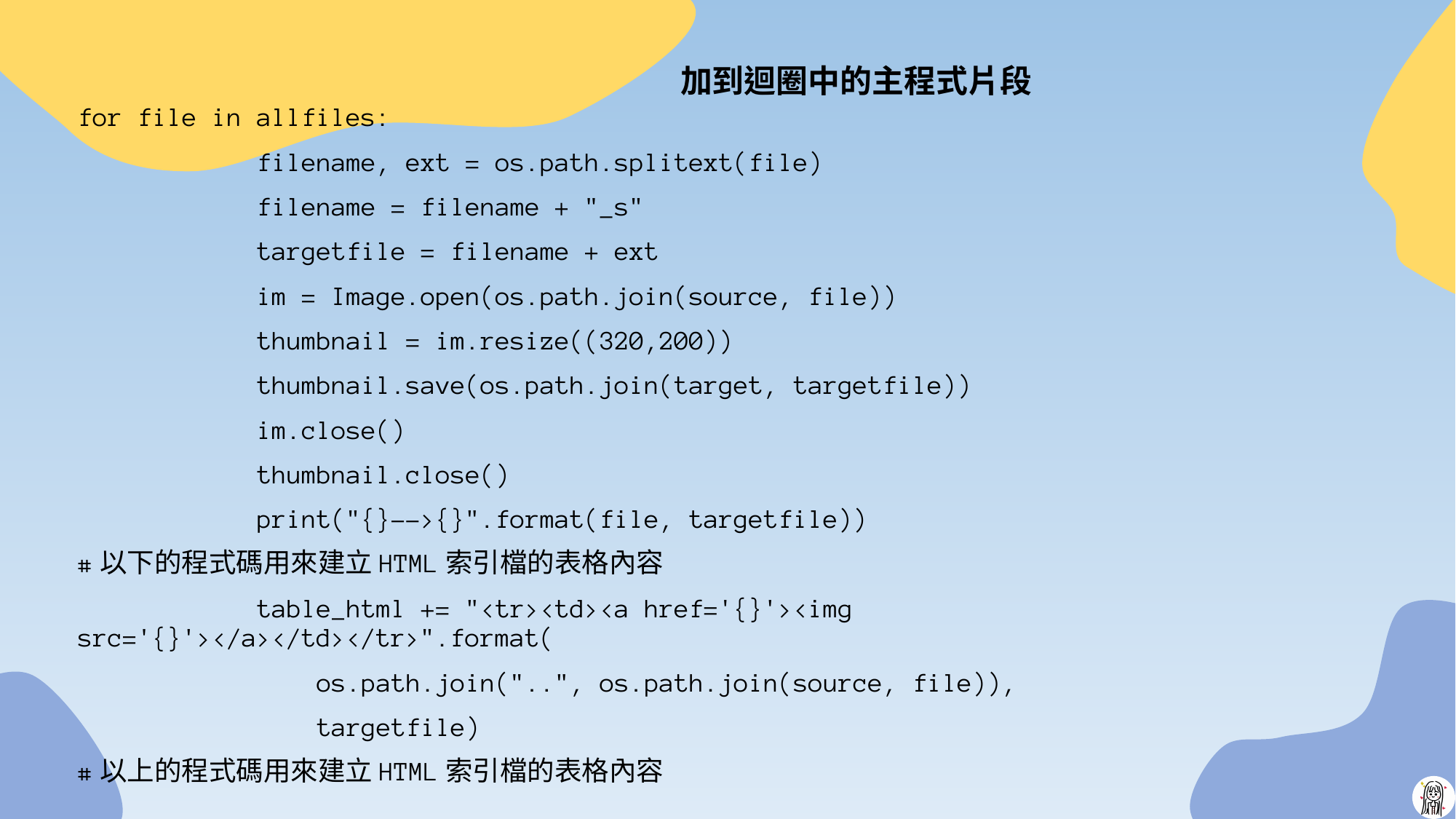

# 加到迴圈中的主程式片段
for file in allfiles:
            filename, ext = os.path.splitext(file)
            filename = filename + "_s"
            targetfile = filename + ext
            im = Image.open(os.path.join(source, file))
            thumbnail = im.resize((320,200))
            thumbnail.save(os.path.join(target, targetfile))
            im.close()
            thumbnail.close()
            print("{}-->{}".format(file, targetfile))
#以下的程式碼用來建立HTML索引檔的表格內容
            table_html += "<tr><td><a href='{}'><img src='{}'></a></td></tr>".format(
                os.path.join("..", os.path.join(source, file)),
                targetfile)
#以上的程式碼用來建立HTML索引檔的表格內容
36